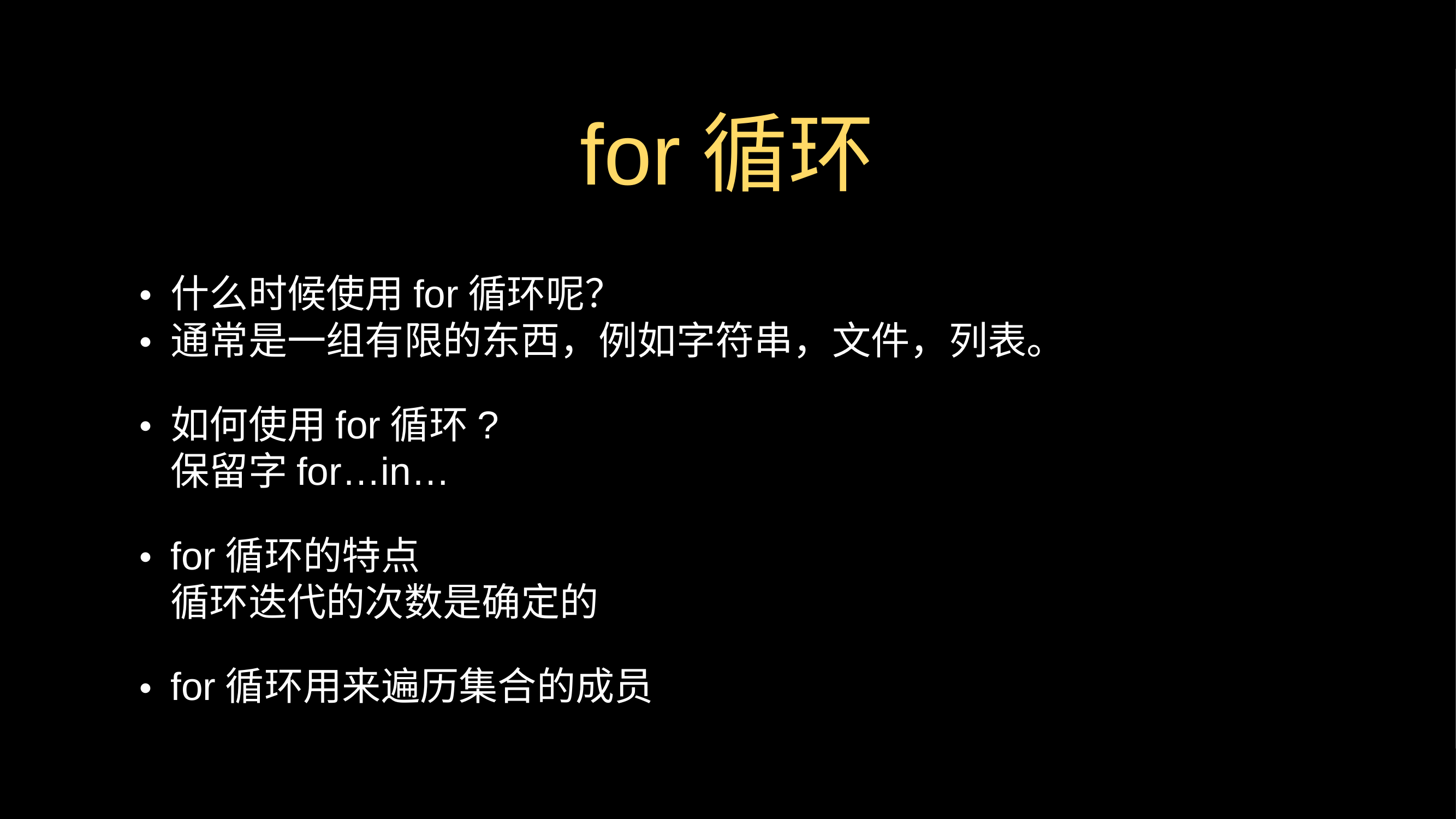

# for循环
什么时候使用for循环呢？
通常是一组有限的东西，例如字符串，文件，列表。
如何使用for循环?
保留字for…in…
for循环的特点
循环迭代的次数是确定的
for循环用来遍历集合的成员